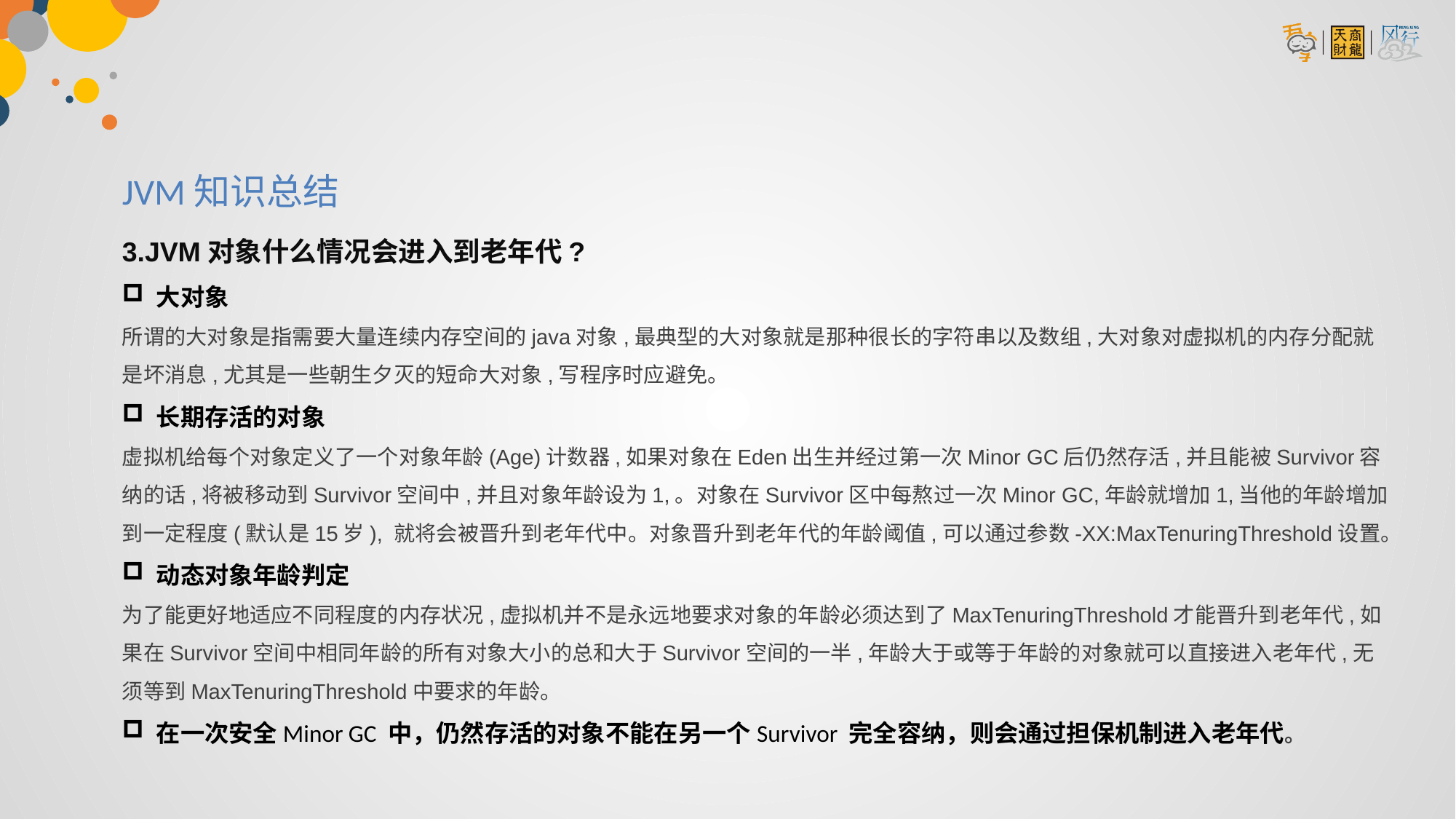

JVM知识总结
3.JVM对象什么情况会进入到老年代?
大对象
所谓的大对象是指需要大量连续内存空间的java对象,最典型的大对象就是那种很长的字符串以及数组,大对象对虚拟机的内存分配就是坏消息,尤其是一些朝生夕灭的短命大对象,写程序时应避免。
长期存活的对象
虚拟机给每个对象定义了一个对象年龄(Age)计数器,如果对象在Eden出生并经过第一次Minor GC后仍然存活,并且能被Survivor容纳的话,将被移动到Survivor空间中,并且对象年龄设为1,。对象在Survivor区中每熬过一次Minor GC,年龄就增加1,当他的年龄增加到一定程度(默认是15岁), 就将会被晋升到老年代中。对象晋升到老年代的年龄阈值,可以通过参数-XX:MaxTenuringThreshold设置。
动态对象年龄判定
为了能更好地适应不同程度的内存状况,虚拟机并不是永远地要求对象的年龄必须达到了MaxTenuringThreshold才能晋升到老年代,如果在Survivor空间中相同年龄的所有对象大小的总和大于Survivor空间的一半,年龄大于或等于年龄的对象就可以直接进入老年代,无须等到MaxTenuringThreshold中要求的年龄。
在一次安全Minor GC 中，仍然存活的对象不能在另一个Survivor 完全容纳，则会通过担保机制进入老年代。